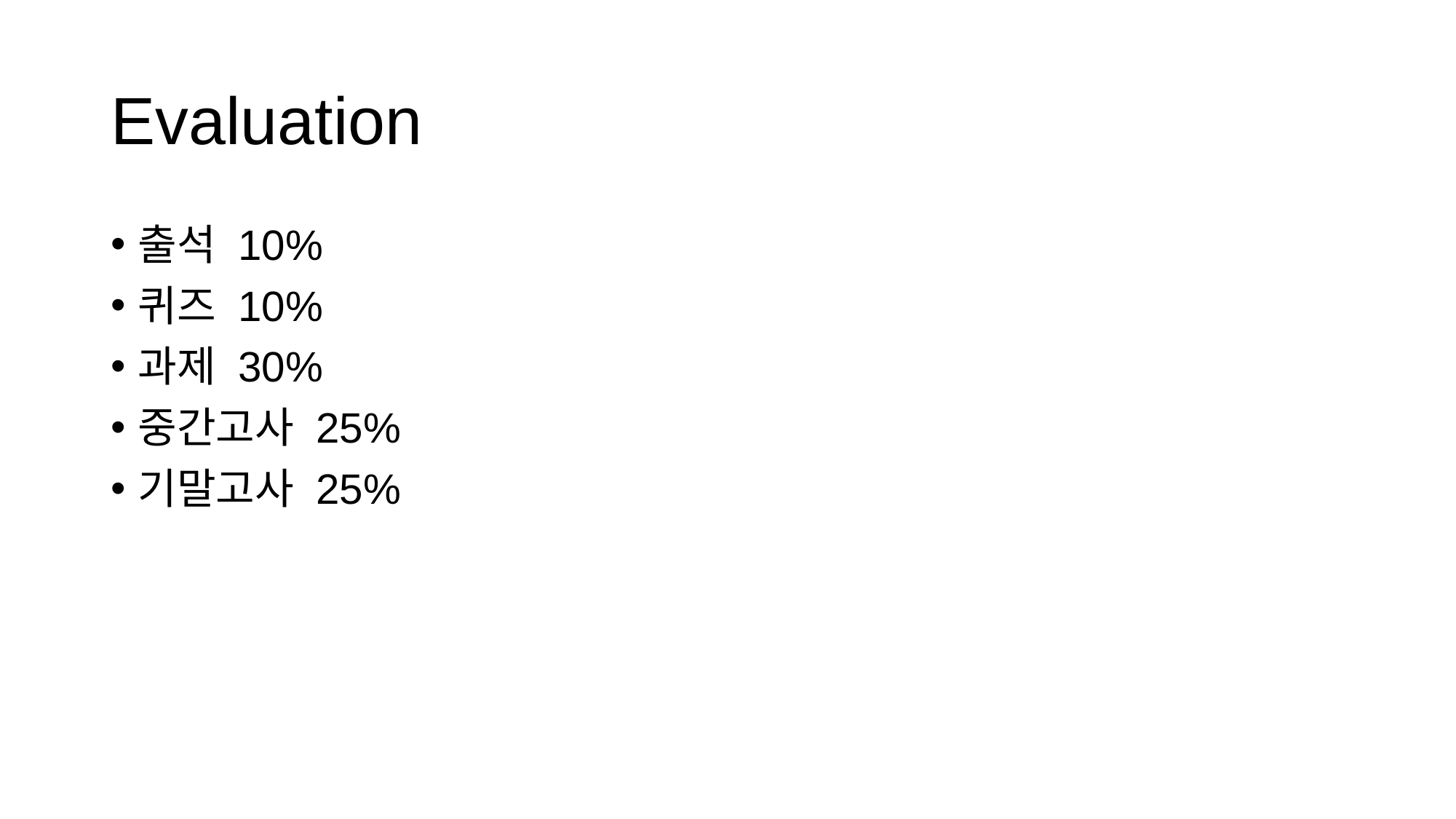

# Evaluation
출석 10%
퀴즈 10%
과제 30%
중간고사 25%
기말고사 25%